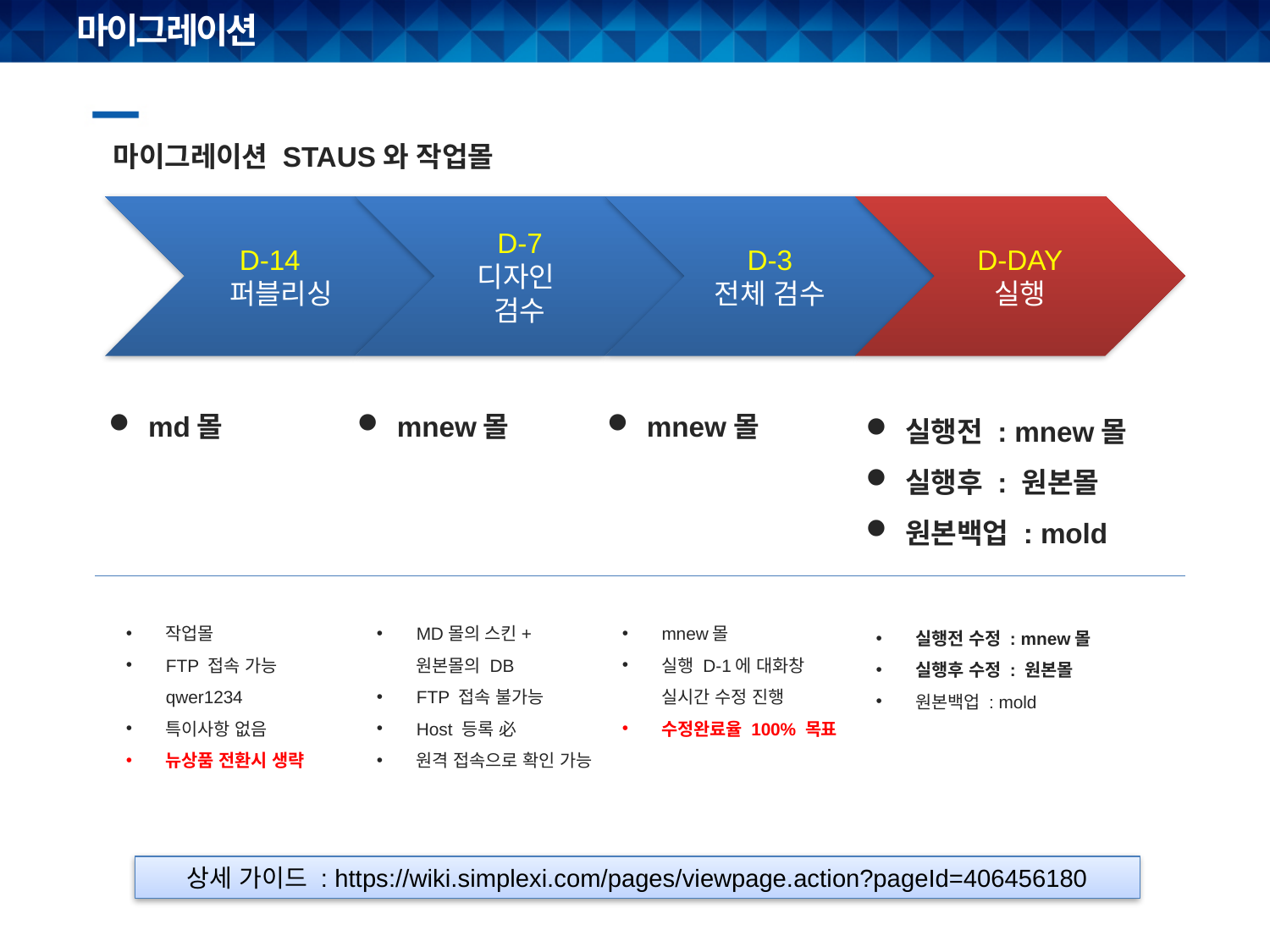

# 마이그레이션
마이그레이션 STAUS와 작업몰
D-14
  퍼블리싱
D-7
디자인
검수
D-3
전체 검수
D-DAY
실행
md몰
mnew몰
mnew몰
실행전 : mnew몰
실행후 : 원본몰
원본백업 : mold
작업몰
FTP 접속 가능
qwer1234
특이사항 없음
뉴상품 전환시 생략
MD몰의 스킨+
원본몰의 DB
FTP 접속 불가능
Host 등록 必
원격 접속으로 확인 가능
mnew몰
실행 D-1에 대화창
실시간 수정 진행
수정완료율 100% 목표
실행전 수정 : mnew몰
실행후 수정 : 원본몰
원본백업 : mold
상세 가이드 : https://wiki.simplexi.com/pages/viewpage.action?pageId=406456180